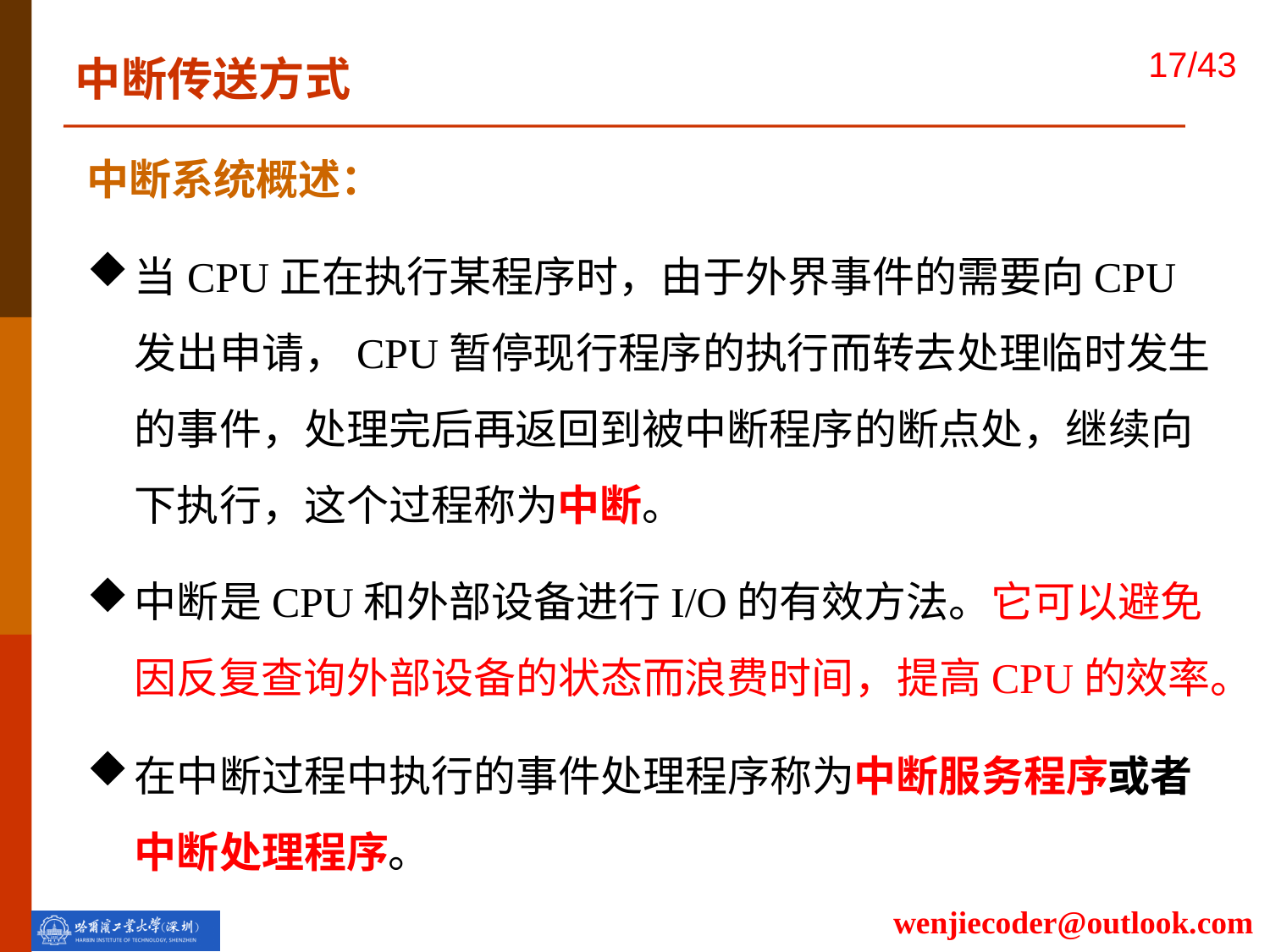

中断传送方式
中断系统概述：
当CPU正在执行某程序时，由于外界事件的需要向CPU发出申请，CPU暂停现行程序的执行而转去处理临时发生的事件，处理完后再返回到被中断程序的断点处，继续向下执行，这个过程称为中断。
中断是CPU和外部设备进行I/O的有效方法。它可以避免因反复查询外部设备的状态而浪费时间，提高CPU的效率。
在中断过程中执行的事件处理程序称为中断服务程序或者中断处理程序。